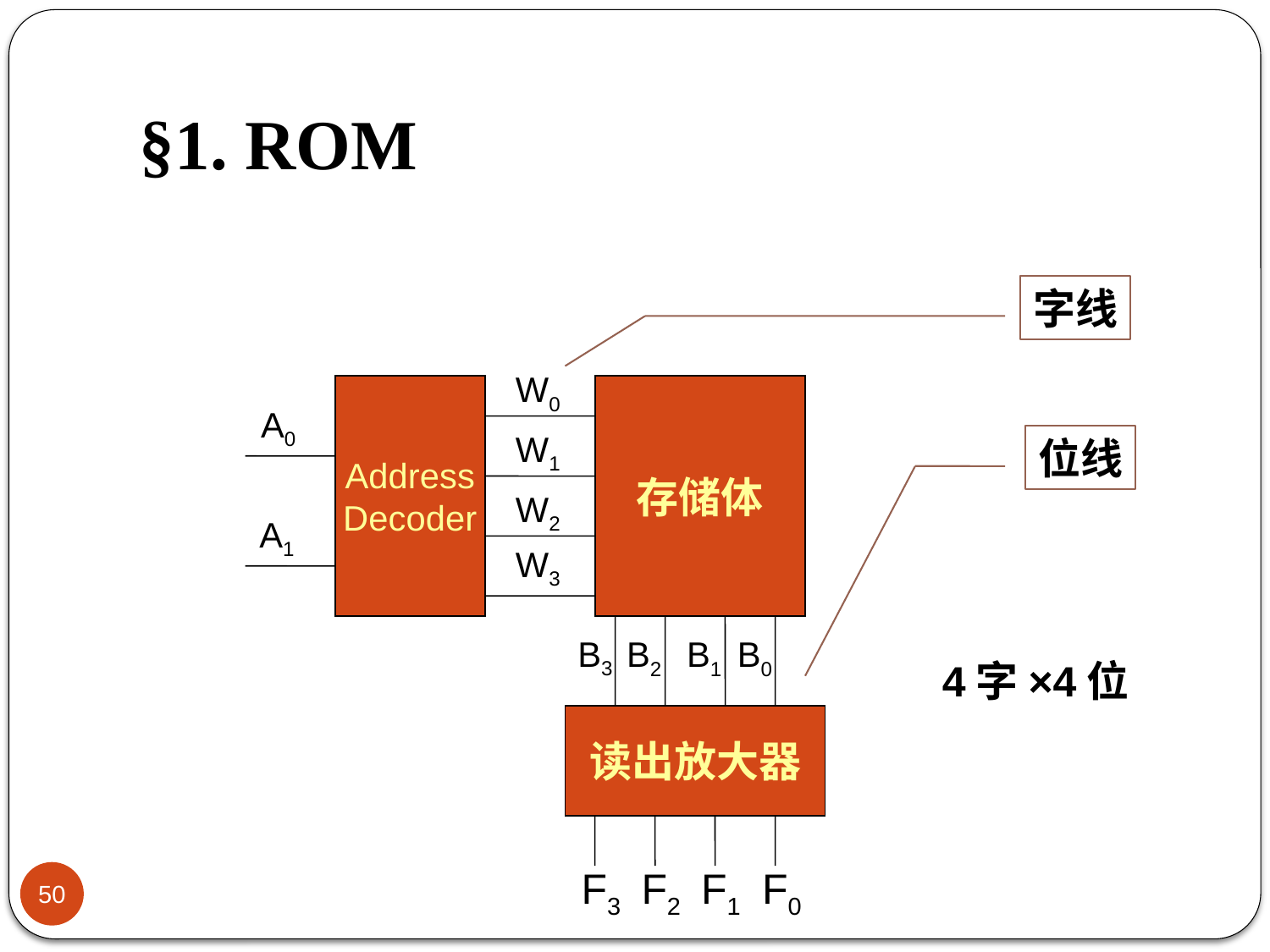

# §1. ROM
字线

W0
A0
W1
W2
A1
W3
Address
Decoder

存储体

B3
B2
B1
B0
位线

4字×4位
读出放大器

F3
F2
F1
F0
50